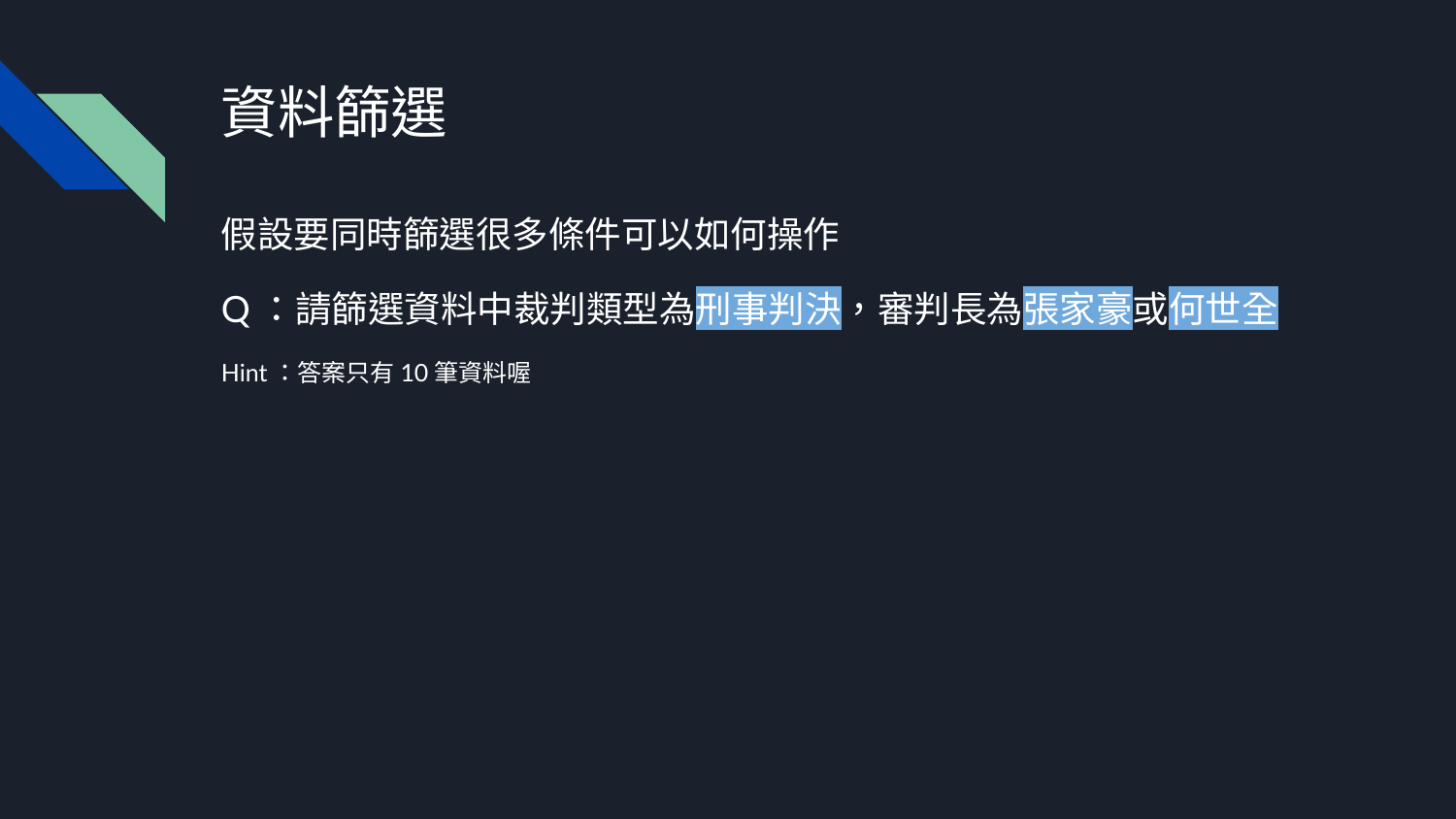

# 資料篩選
假設要同時篩選很多條件可以如何操作
Q：請篩選資料中裁判類型為刑事判決，審判長為張家豪或何世全
Hint：答案只有10筆資料喔